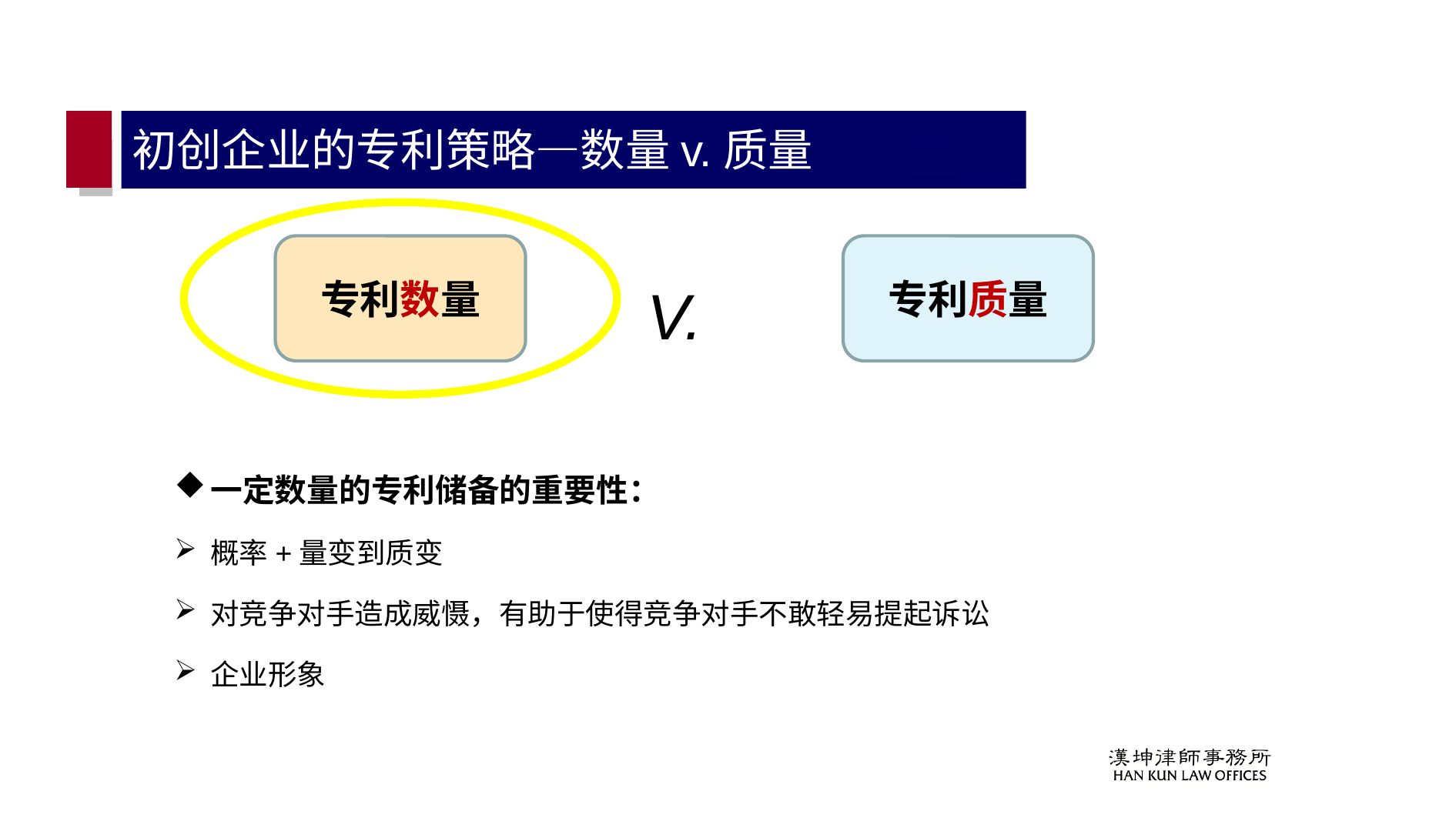

# 初创企业的专利策略—数量v.质量

专利数量
专利质量
V.
一定数量的专利储备的重要性：
概率+量变到质变
对竞争对手造成威慑，有助于使得竞争对手不敢轻易提起诉讼
企业形象